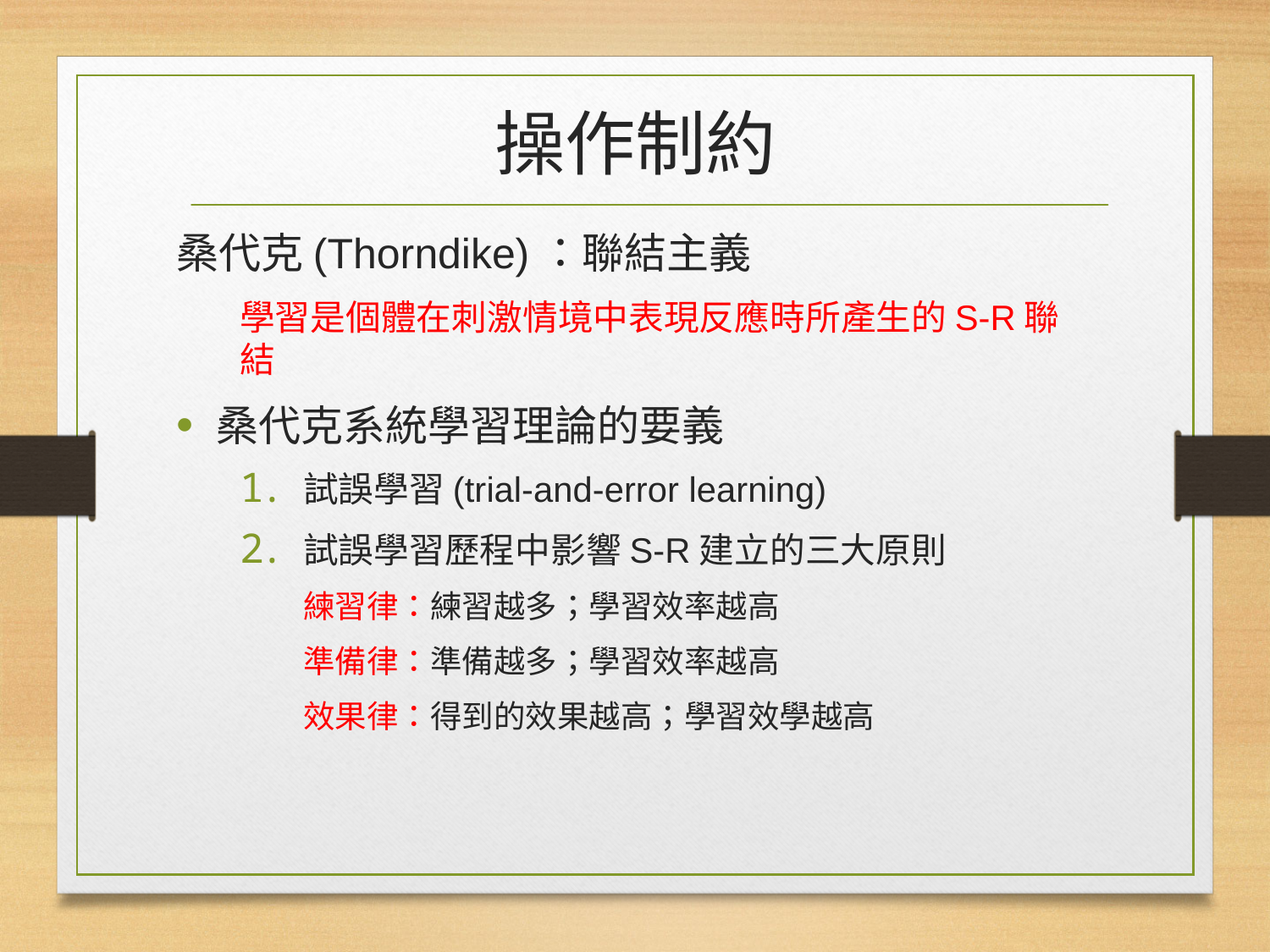

# 操作制約
桑代克(Thorndike)：聯結主義
學習是個體在刺激情境中表現反應時所產生的S-R聯結
桑代克系統學習理論的要義
試誤學習(trial-and-error learning)
試誤學習歷程中影響S-R建立的三大原則
練習律：練習越多；學習效率越高
準備律：準備越多；學習效率越高
效果律：得到的效果越高；學習效學越高